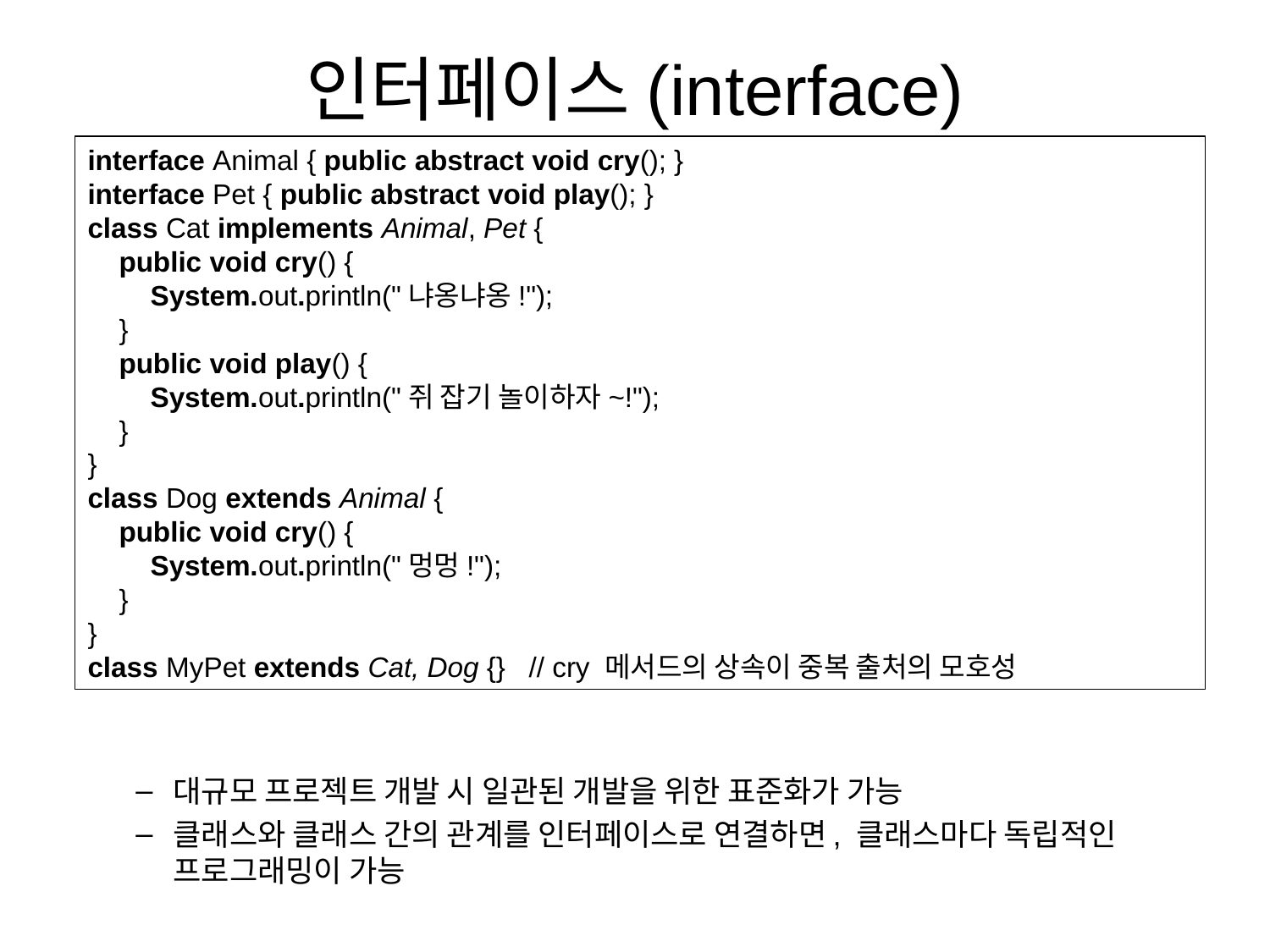

# 인터페이스(interface)
interface Animal { public abstract void cry(); }
interface Pet { public abstract void play(); }
class Cat implements Animal, Pet {
    public void cry() {
        System.out.println("냐옹냐옹!");
    }
    public void play() {
        System.out.println("쥐 잡기 놀이하자~!");
    }
}
class Dog extends Animal {
    public void cry() {
        System.out.println("멍멍!");
    }
}
class MyPet extends Cat, Dog {}   // cry 메서드의 상속이 중복 출처의 모호성
대규모 프로젝트 개발 시 일관된 개발을 위한 표준화가 가능
클래스와 클래스 간의 관계를 인터페이스로 연결하면, 클래스마다 독립적인 프로그래밍이 가능